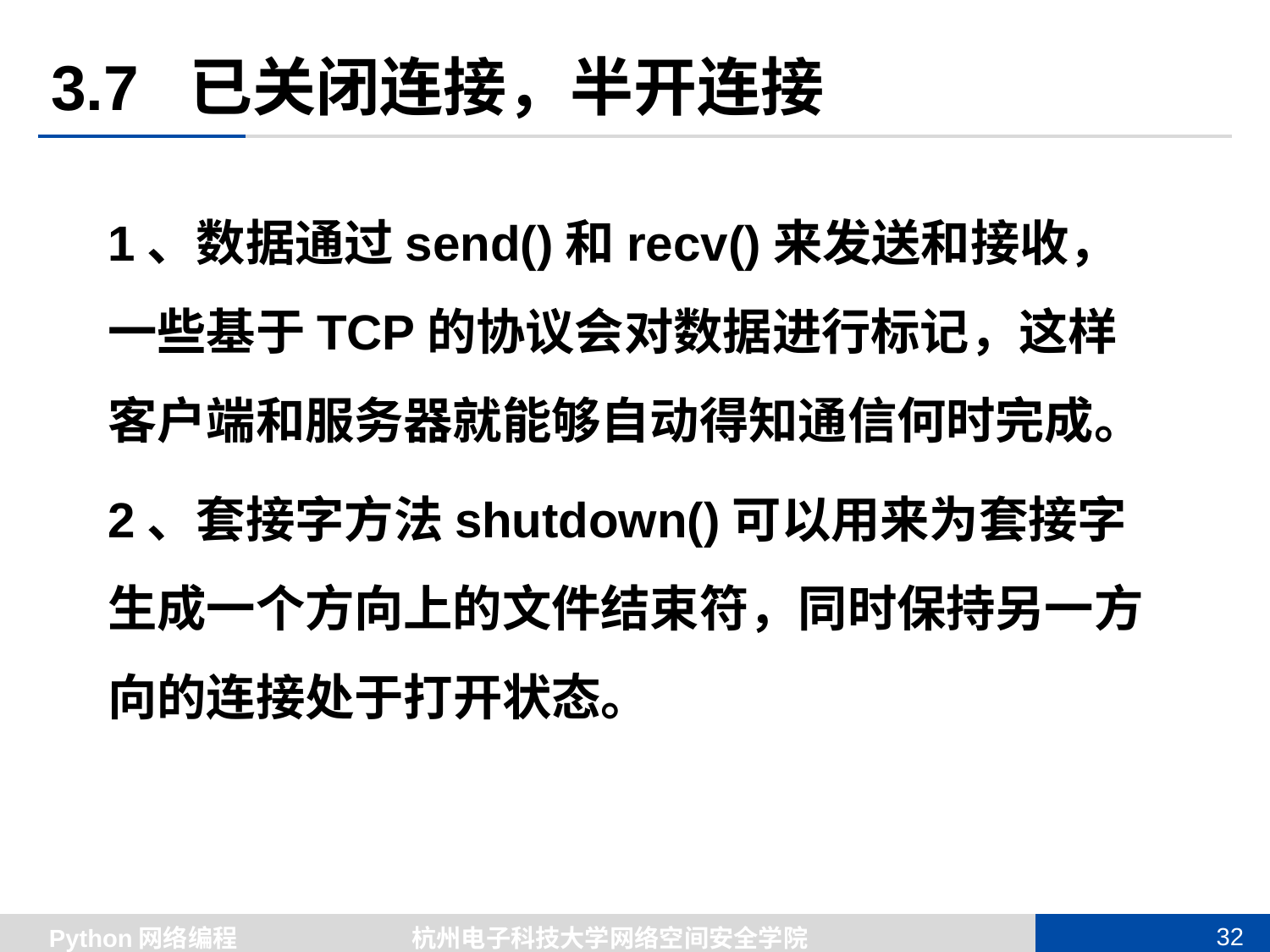

# 3.7  已关闭连接，半开连接
1、数据通过send()和recv()来发送和接收，一些基于TCP的协议会对数据进行标记，这样客户端和服务器就能够自动得知通信何时完成。
2、套接字方法shutdown()可以用来为套接字生成一个方向上的文件结束符，同时保持另一方向的连接处于打开状态。